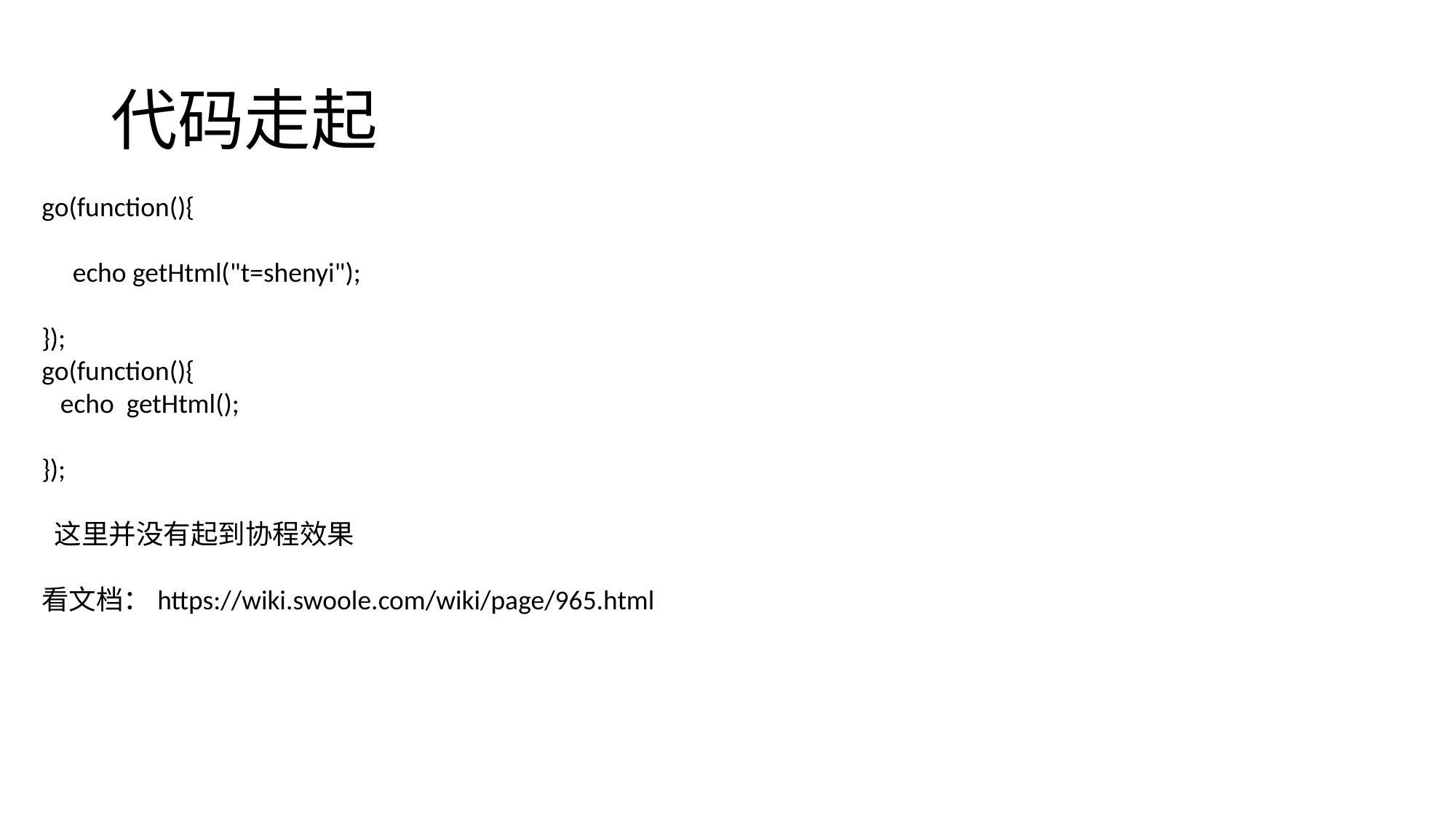

# 代码走起
go(function(){

     echo getHtml("t=shenyi");

});
go(function(){
   echo  getHtml();

});

 这里并没有起到协程效果

看文档：https://wiki.swoole.com/wiki/page/965.html